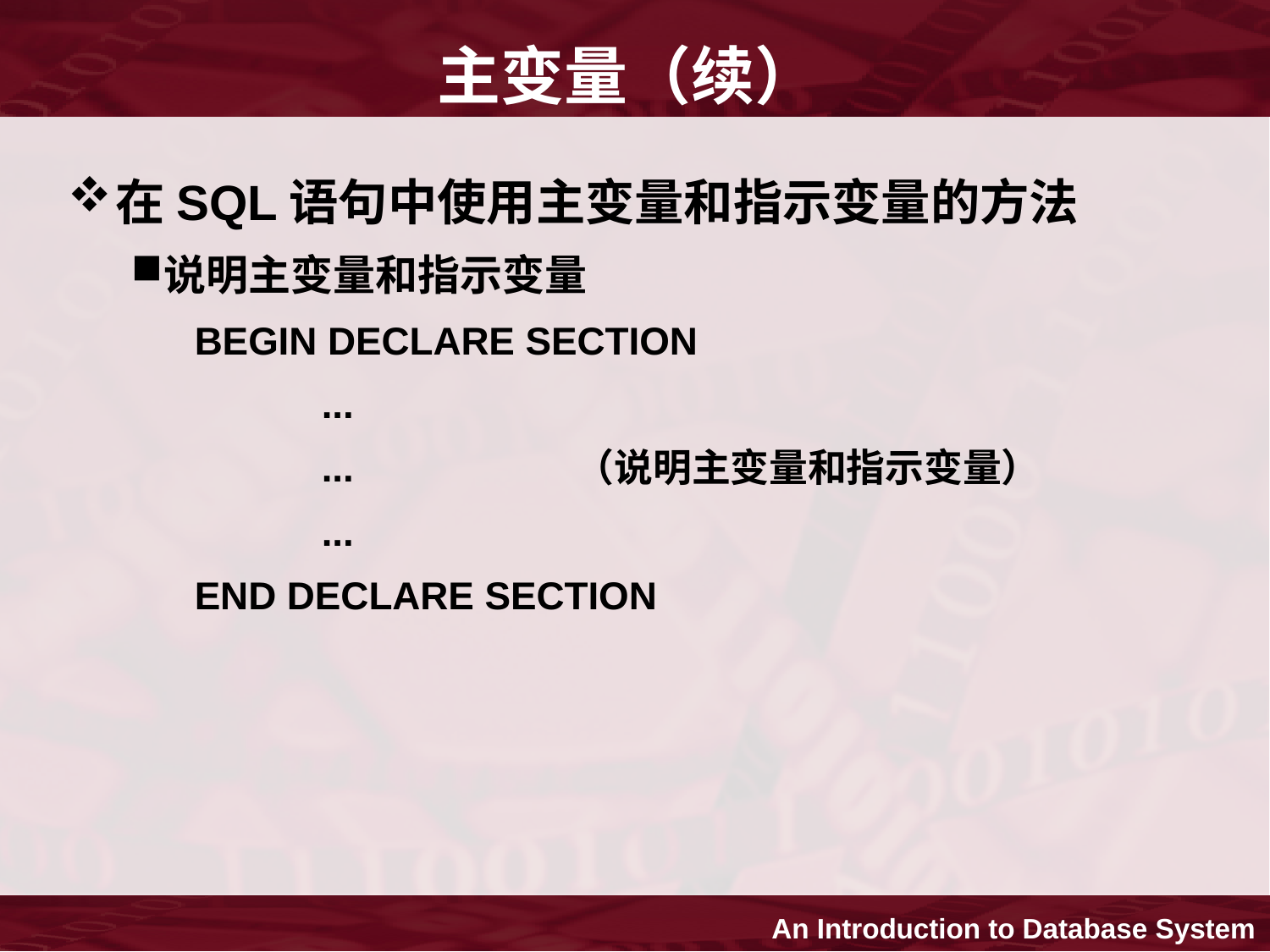

# 主变量（续）
在SQL语句中使用主变量和指示变量的方法
说明主变量和指示变量
BEGIN DECLARE SECTION
	...
	...  		（说明主变量和指示变量）
	...
END DECLARE SECTION